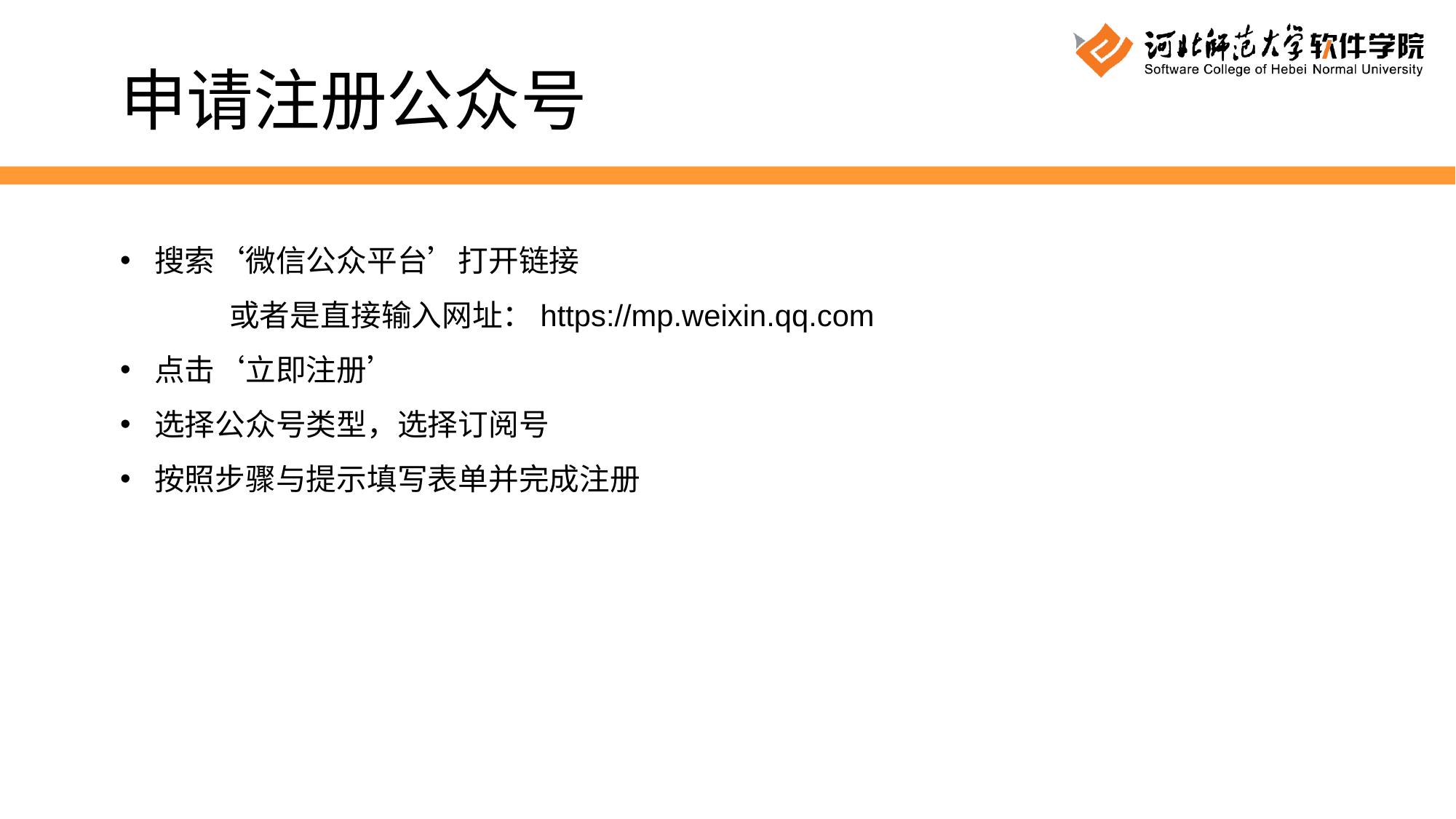

申请注册公众号
搜索‘微信公众平台’打开链接
	或者是直接输入网址：https://mp.weixin.qq.com
点击‘立即注册’
选择公众号类型，选择订阅号
按照步骤与提示填写表单并完成注册